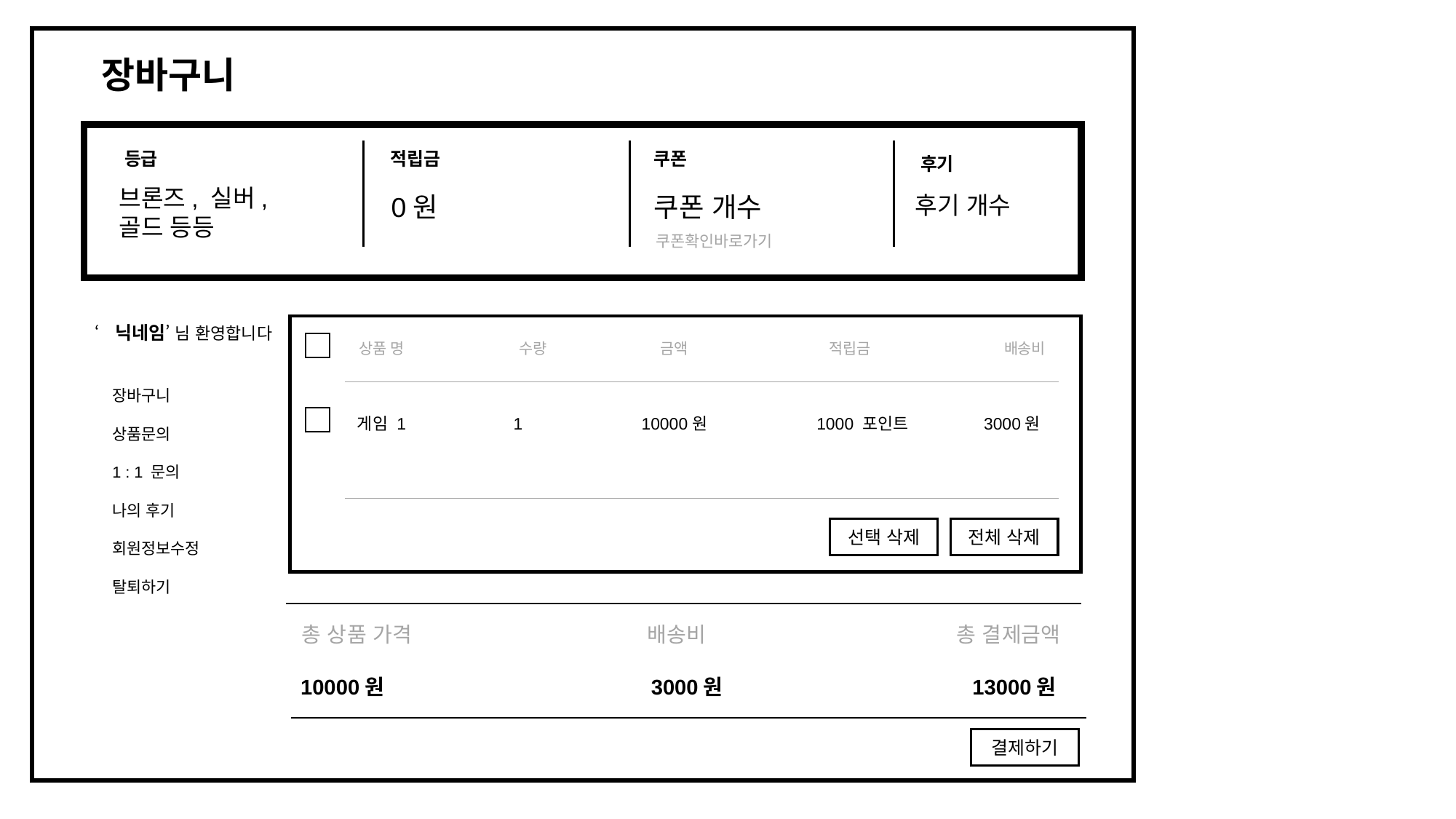

장바구니

등급
적립금
쿠폰
후기
브론즈, 실버,골드 등등
0원
쿠폰 개수
후기 개수
쿠폰확인바로가기
‘닉네임’ 님 환영합니다

수량
금액
적립금
배송비
상품 명
장바구니

상품문의

1 : 1 문의

나의 후기

회원정보수정

탈퇴하기

게임 1	          1	              10000원       	    1000 포인트               3000원
선택 삭제
전체 삭제
총 상품 가격		   배송비 			총 결제금액
10000원			   3000원			  13000원
결제하기